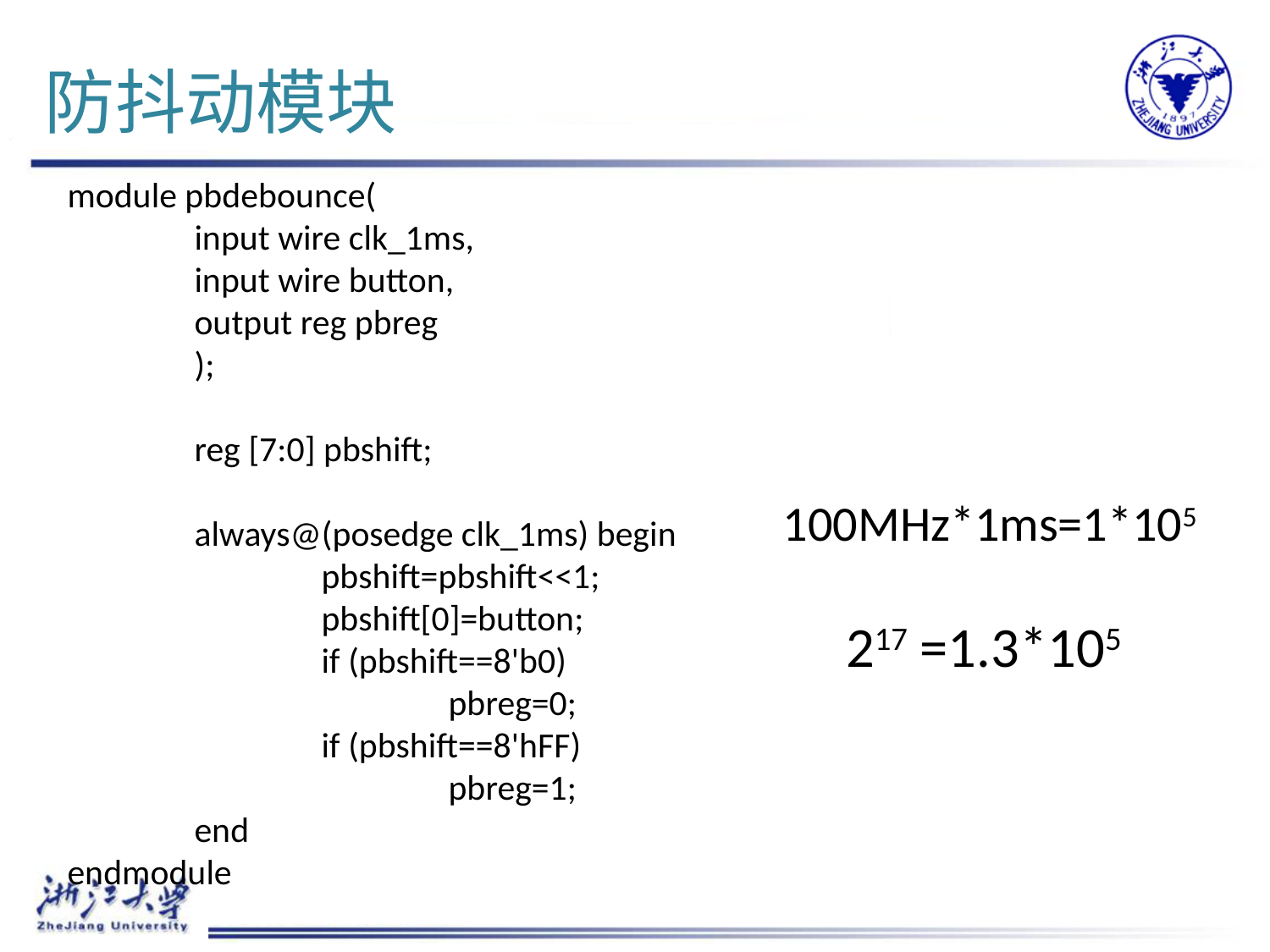

# 防抖动模块
module pbdebounce(
	input wire clk_1ms,
	input wire button,
	output reg pbreg
	);

	reg [7:0] pbshift;

	always@(posedge clk_1ms) begin
		pbshift=pbshift<<1;
		pbshift[0]=button;
		if (pbshift==8'b0)
			pbreg=0;
		if (pbshift==8'hFF)
			pbreg=1;
	end
endmodule
100MHz*1ms=1*105

217 =1.3*105